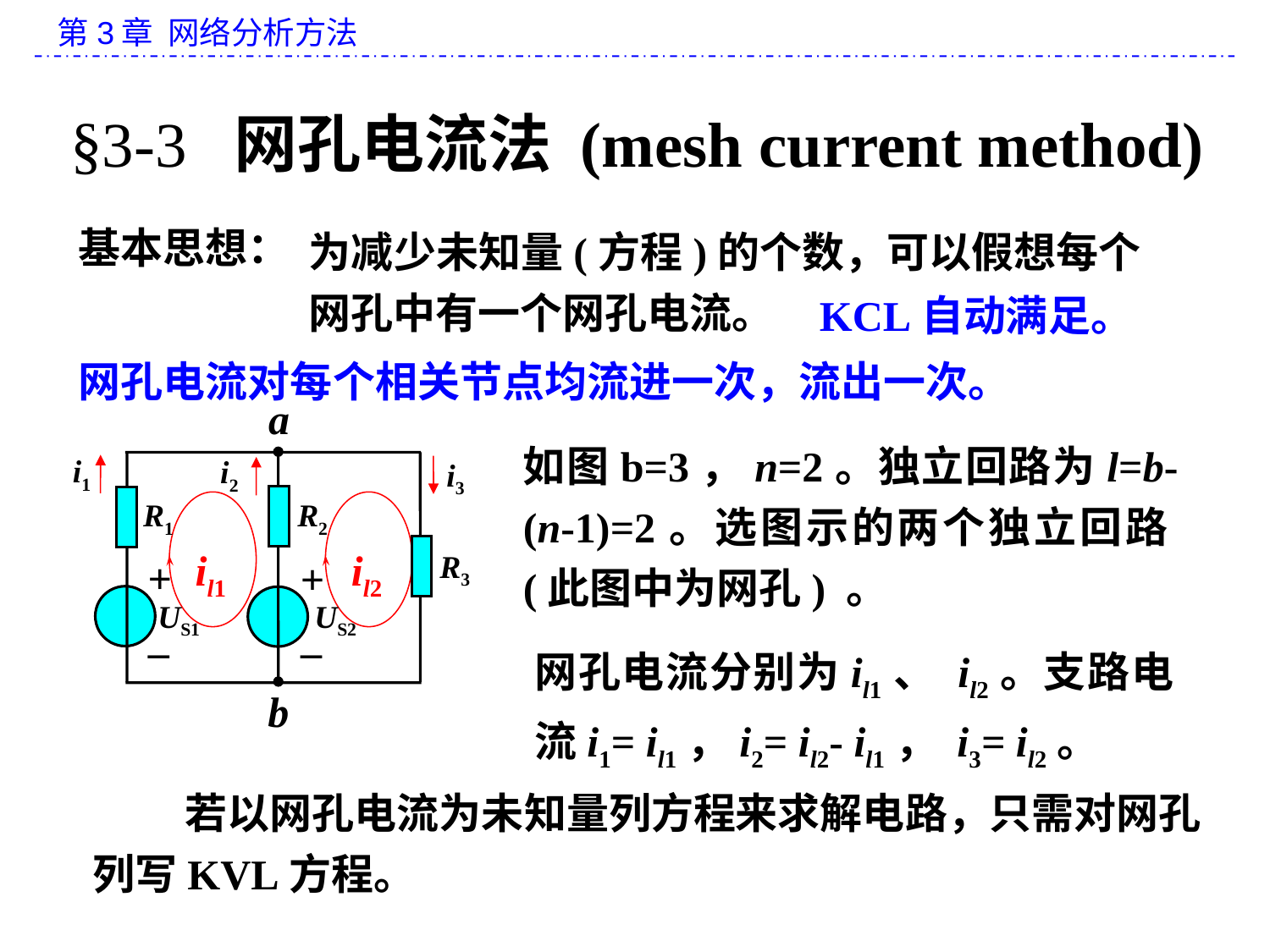

§3-3  网孔电流法 (mesh current method)
为减少未知量(方程)的个数，可以假想每个网孔中有一个网孔电流。
基本思想：
KCL自动满足。
网孔电流对每个相关节点均流进一次，流出一次。
a
i1
i2
i3

R1
R2

R3
+
+

US2
US1
_
_
b

如图b=3，n=2。独立回路为l=b-(n-1)=2。选图示的两个独立回路(此图中为网孔) 。

il1

il2

网孔电流分别为il1、 il2。支路电流i1= il1，i2= il2- il1， i3= il2。
若以网孔电流为未知量列方程来求解电路，只需对网孔列写KVL方程。